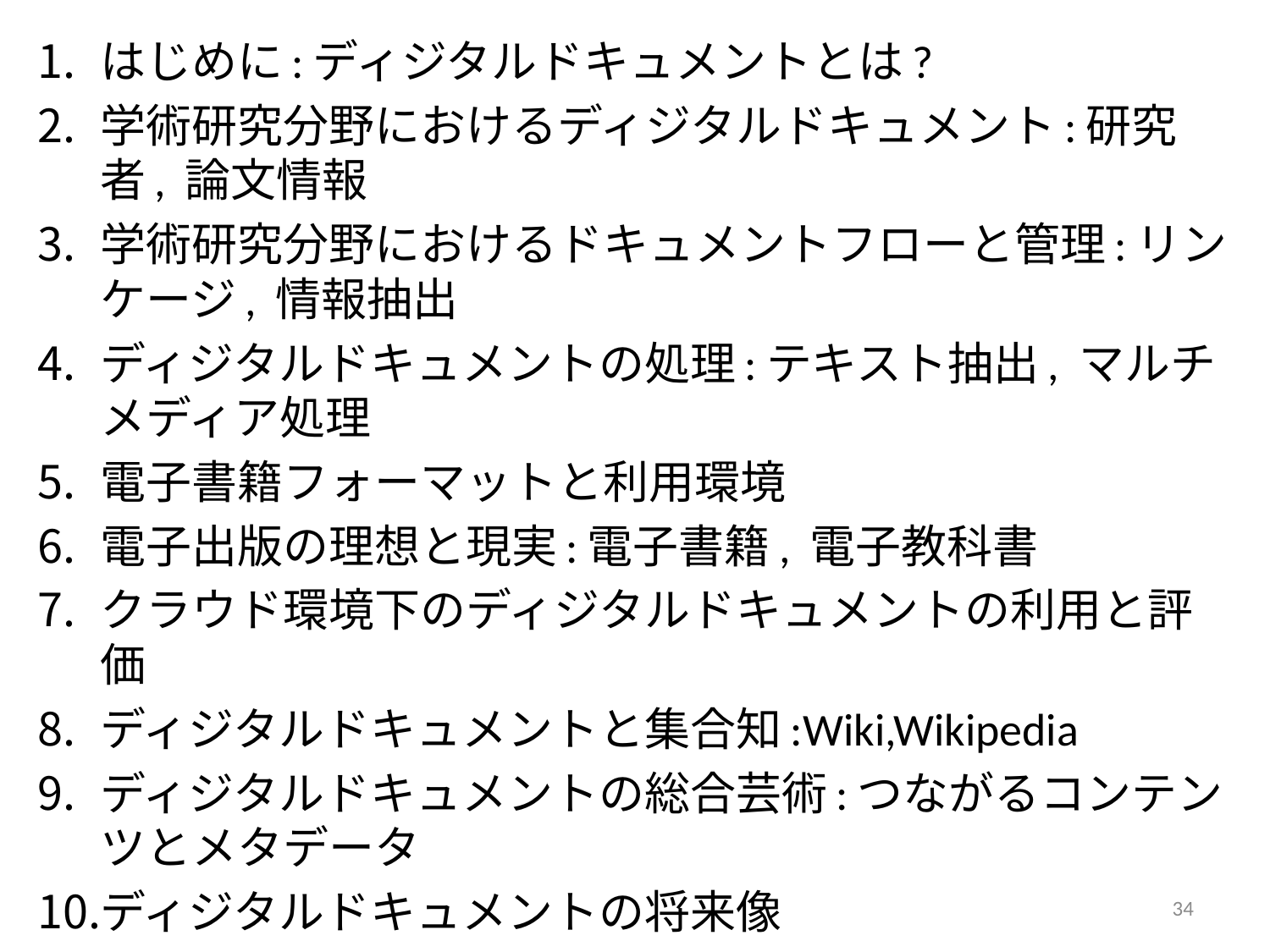

はじめに:ディジタルドキュメントとは?
学術研究分野におけるディジタルドキュメント:研究者, 論文情報
学術研究分野におけるドキュメントフローと管理:リンケージ, 情報抽出
ディジタルドキュメントの処理:テキスト抽出, マルチメディア処理
電子書籍フォーマットと利用環境
電子出版の理想と現実:電子書籍, 電子教科書
クラウド環境下のディジタルドキュメントの利用と評価
ディジタルドキュメントと集合知:Wiki,Wikipedia
ディジタルドキュメントの総合芸術:つながるコンテンツとメタデータ
ディジタルドキュメントの将来像
34